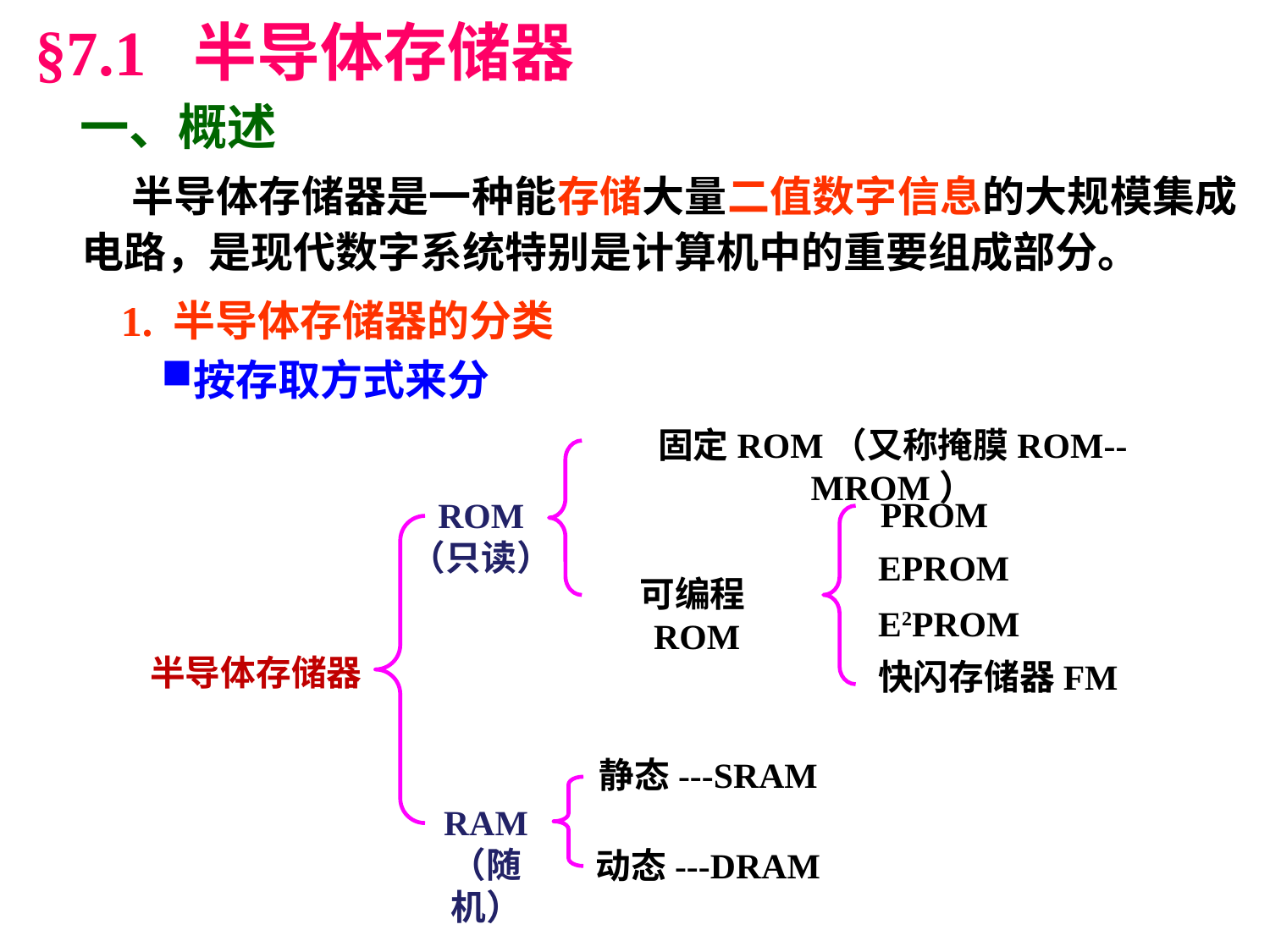

§7.1  半导体存储器
一、概述
    半导体存储器是一种能存储大量二值数字信息的大规模集成电路，是现代数字系统特别是计算机中的重要组成部分。
1. 半导体存储器的分类
按存取方式来分
固定ROM（又称掩膜ROM--MROM）

可编程ROM
PROM

EPROM
E2PROM
快闪存储器FM
ROM
（只读）

半导体存储器
RAM
（随机）
静态---SRAM

动态---DRAM